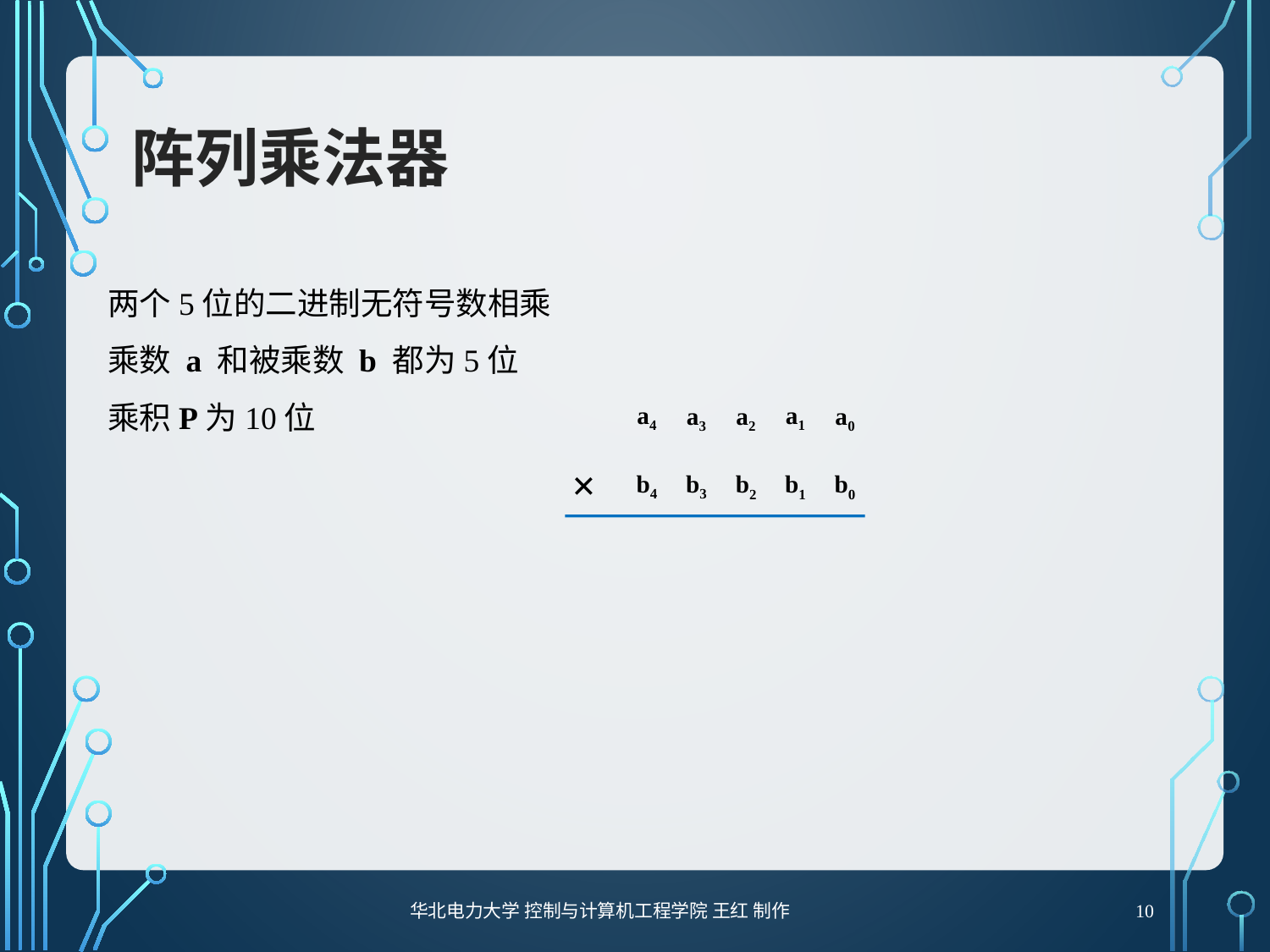

# 阵列乘法器
两个5位的二进制无符号数相乘
乘数 a 和被乘数 b 都为5位
乘积P为10位
a4
a1
a3
a2
a0
×
b4
b3
b2
b1
b0

华北电力大学 控制与计算机工程学院 王红 制作
10